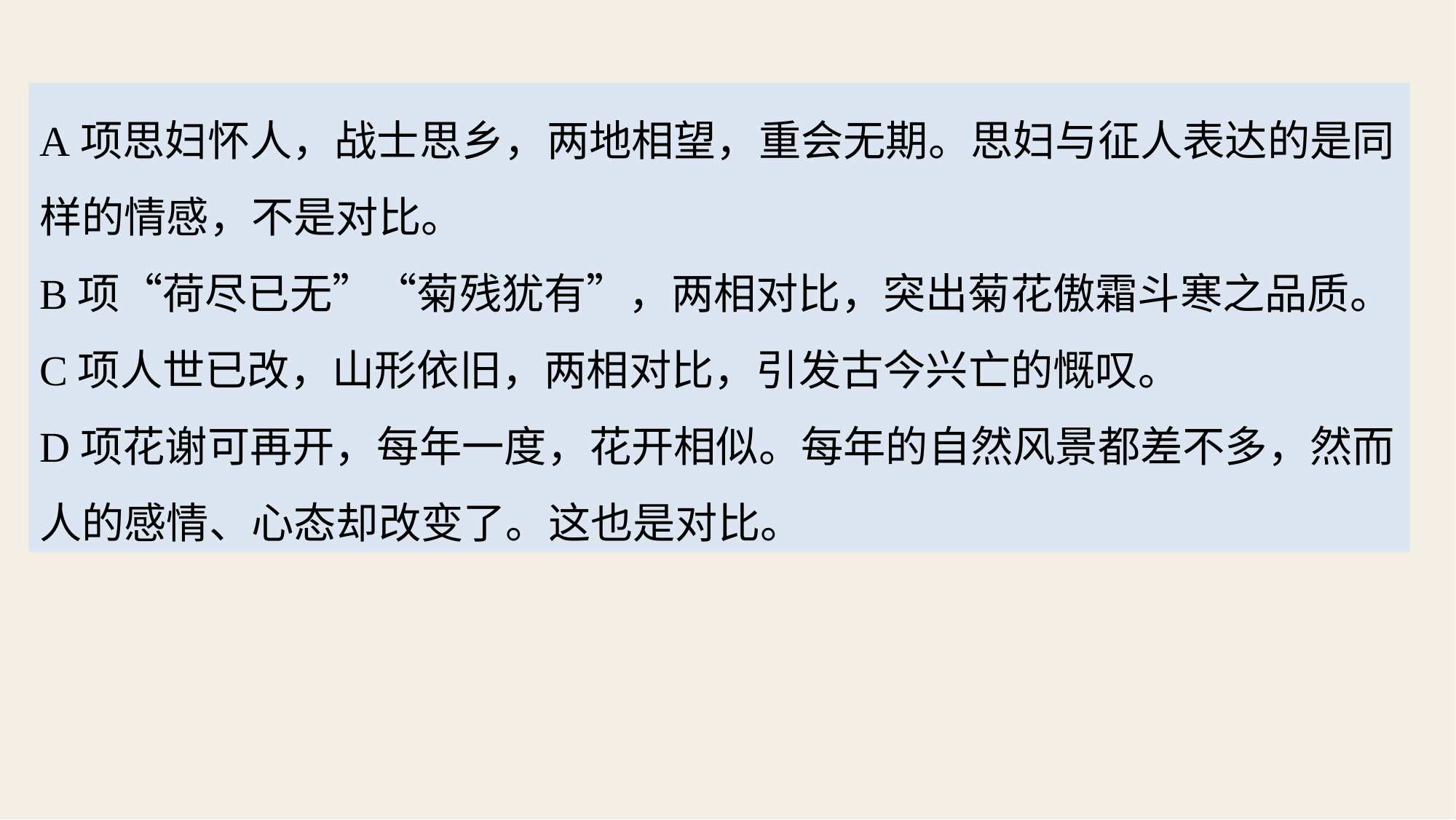

A项思妇怀人，战士思乡，两地相望，重会无期。思妇与征人表达的是同样的情感，不是对比。
B项“荷尽已无”“菊残犹有”，两相对比，突出菊花傲霜斗寒之品质。
C项人世已改，山形依旧，两相对比，引发古今兴亡的慨叹。
D项花谢可再开，每年一度，花开相似。每年的自然风景都差不多，然而人的感情、心态却改变了。这也是对比。